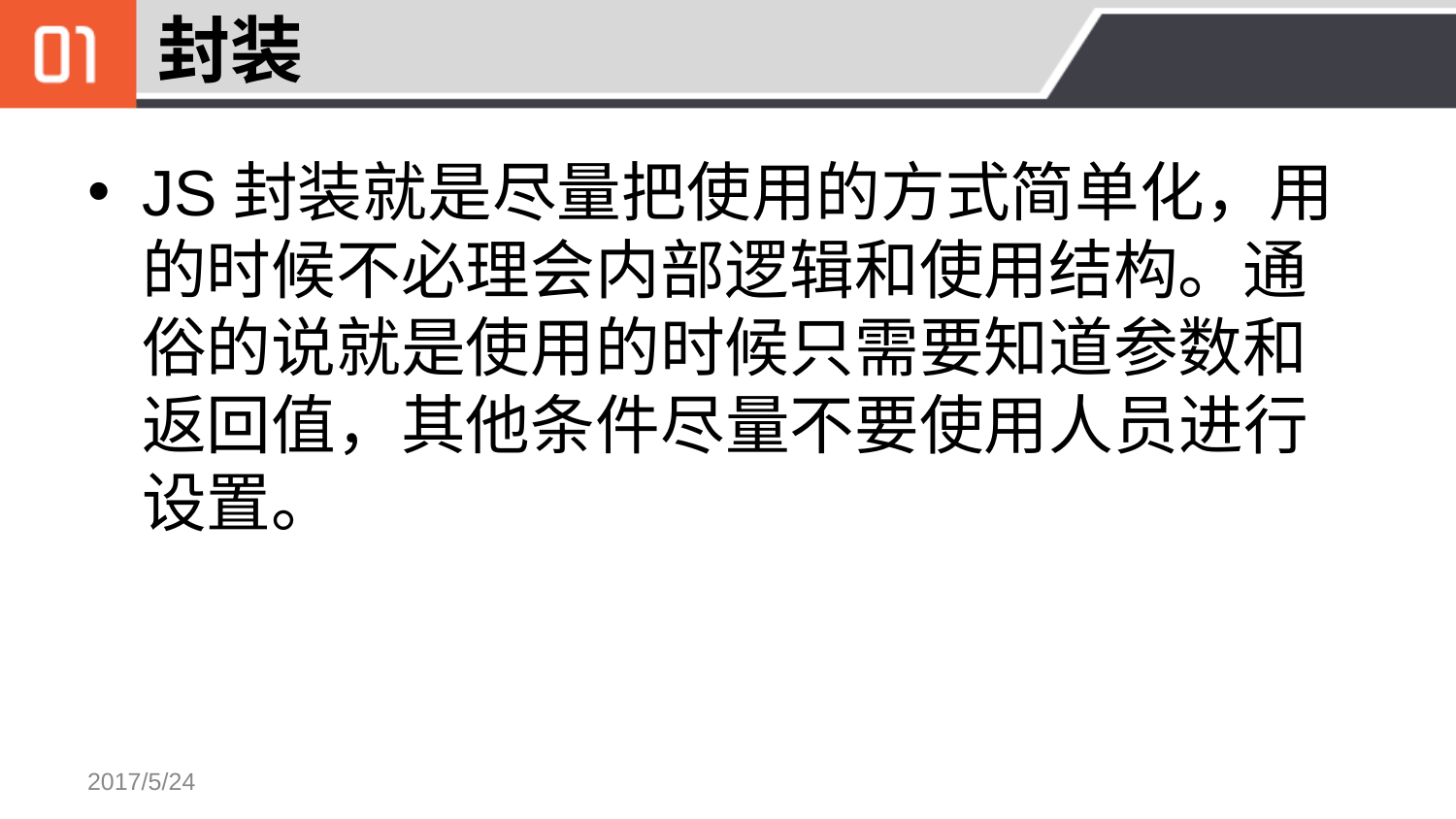

# 封装
JS封装就是尽量把使用的方式简单化，用的时候不必理会内部逻辑和使用结构。通俗的说就是使用的时候只需要知道参数和返回值，其他条件尽量不要使用人员进行设置。
2017/5/24